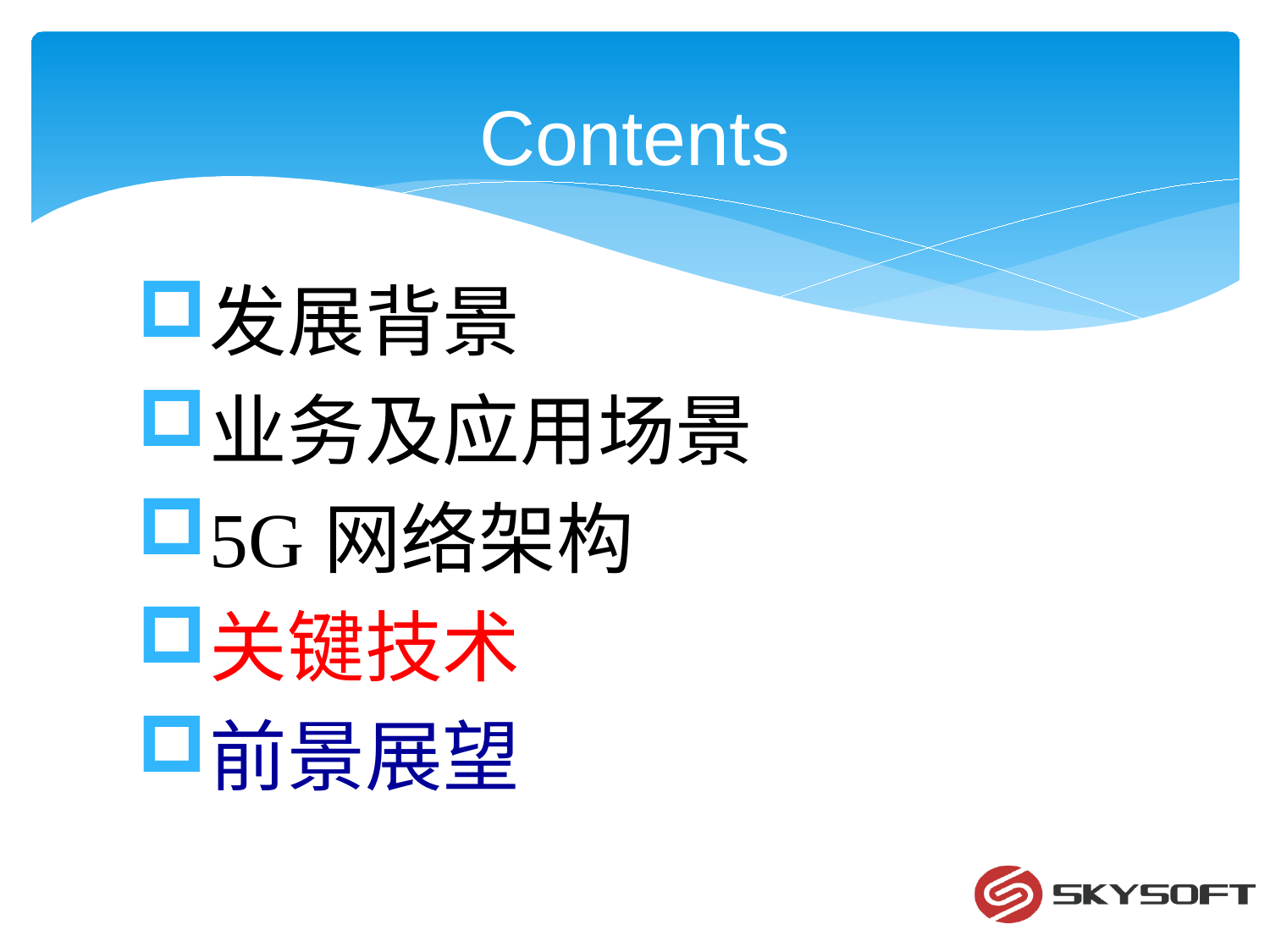

# Contents
发展背景
业务及应用场景
5G网络架构
关键技术
前景展望